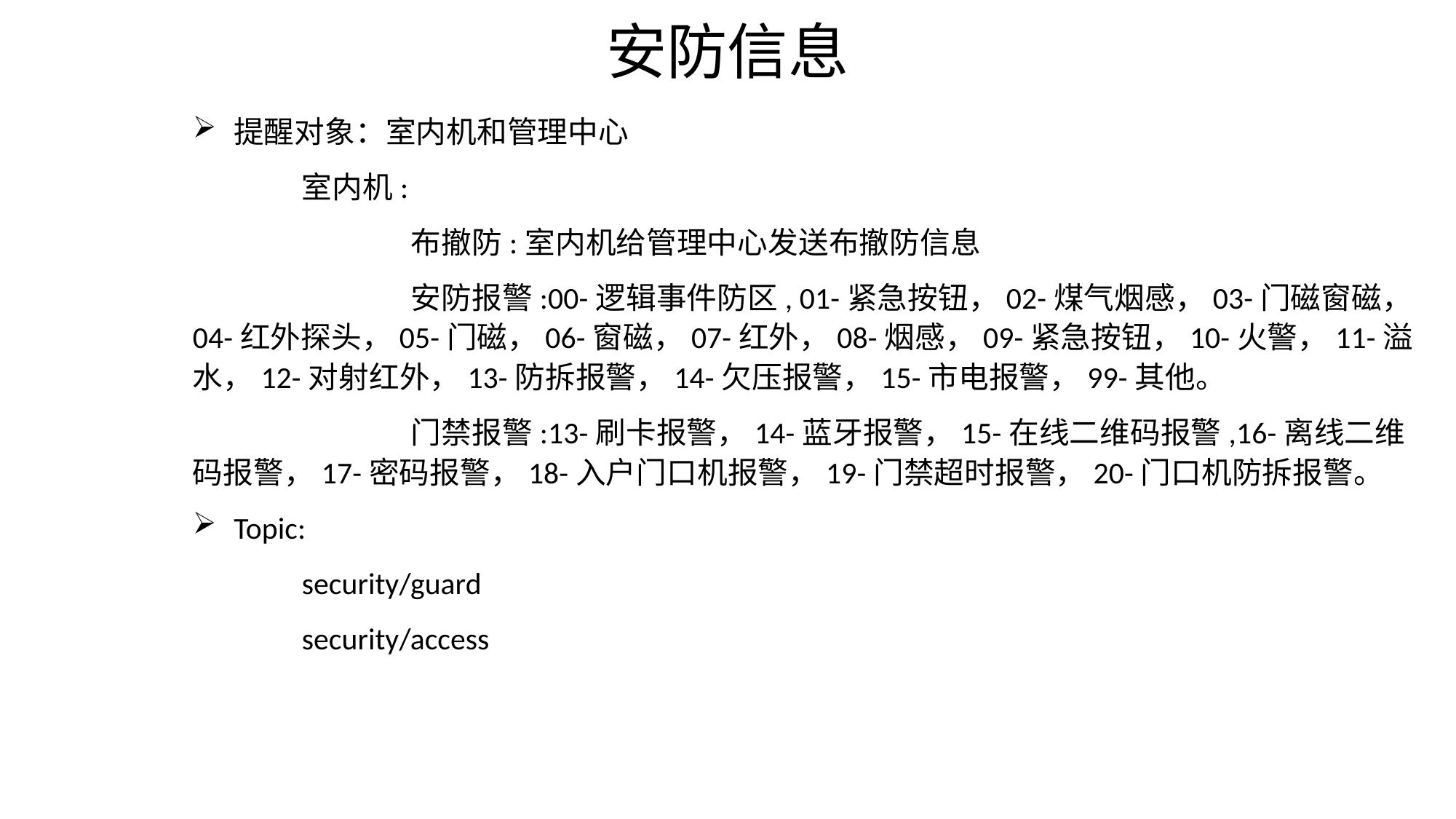

# 安防信息
提醒对象：室内机和管理中心
	室内机:
		布撤防:室内机给管理中心发送布撤防信息
		安防报警:00-逻辑事件防区, 01-紧急按钮，02-煤气烟感，03-门磁窗磁，04-红外探头，05-门磁，06-窗磁，07-红外，08-烟感，09-紧急按钮，10-火警，11-溢水，12-对射红外，13-防拆报警，14-欠压报警，15-市电报警，99-其他。
		门禁报警:13-刷卡报警，14-蓝牙报警，15-在线二维码报警,16-离线二维码报警，17-密码报警，18-入户门口机报警，19-门禁超时报警，20-门口机防拆报警。
Topic:
	security/guard
	security/access